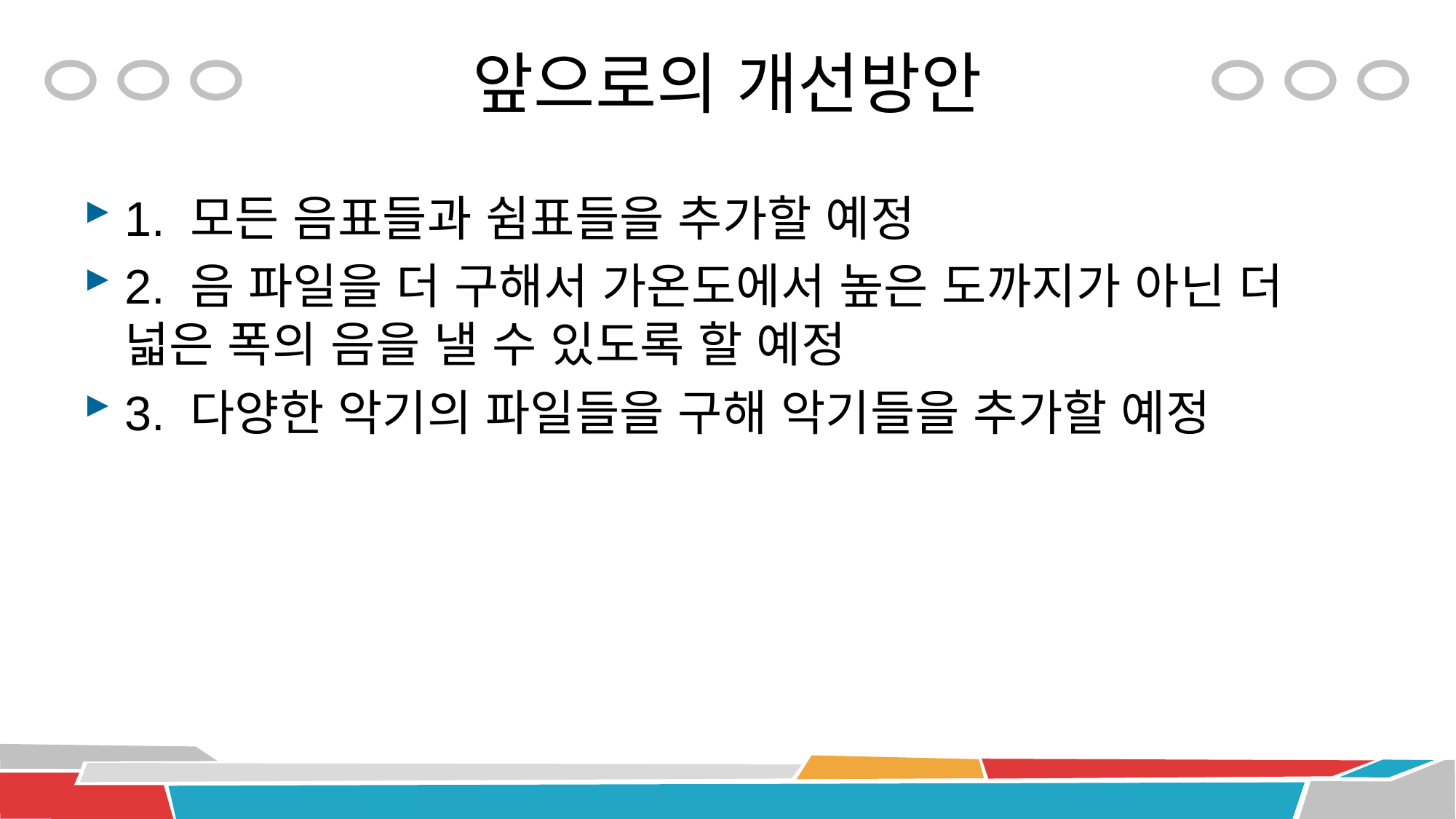

# 앞으로의 개선방안
1. 모든 음표들과 쉼표들을 추가할 예정
2. 음 파일을 더 구해서 가온도에서 높은 도까지가 아닌 더 넓은 폭의 음을 낼 수 있도록 할 예정
3. 다양한 악기의 파일들을 구해 악기들을 추가할 예정